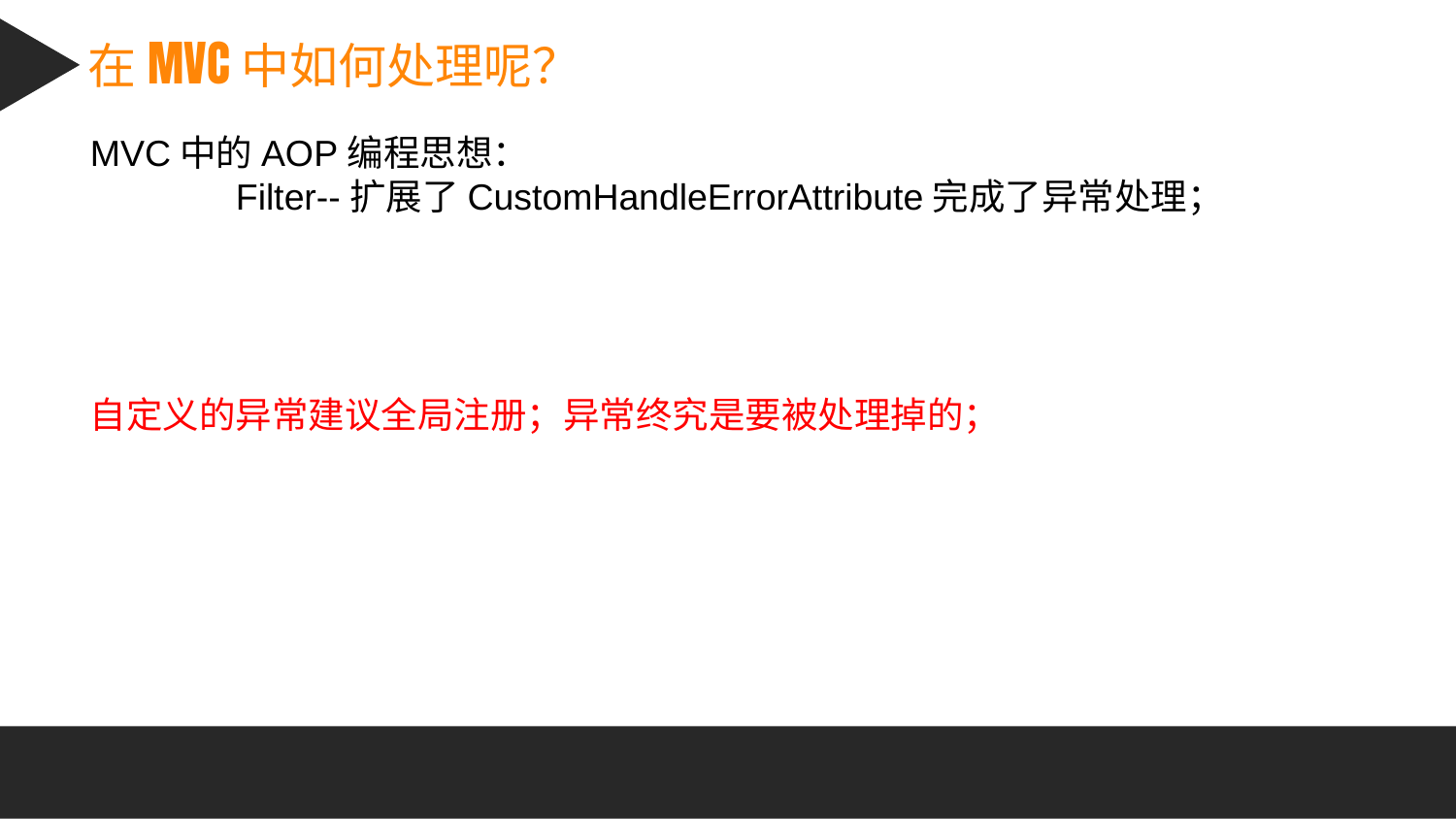

在MVC中如何处理呢？
MVC中的AOP编程思想：
	Filter--扩展了CustomHandleErrorAttribute完成了异常处理；

自定义的异常建议全局注册；异常终究是要被处理掉的；